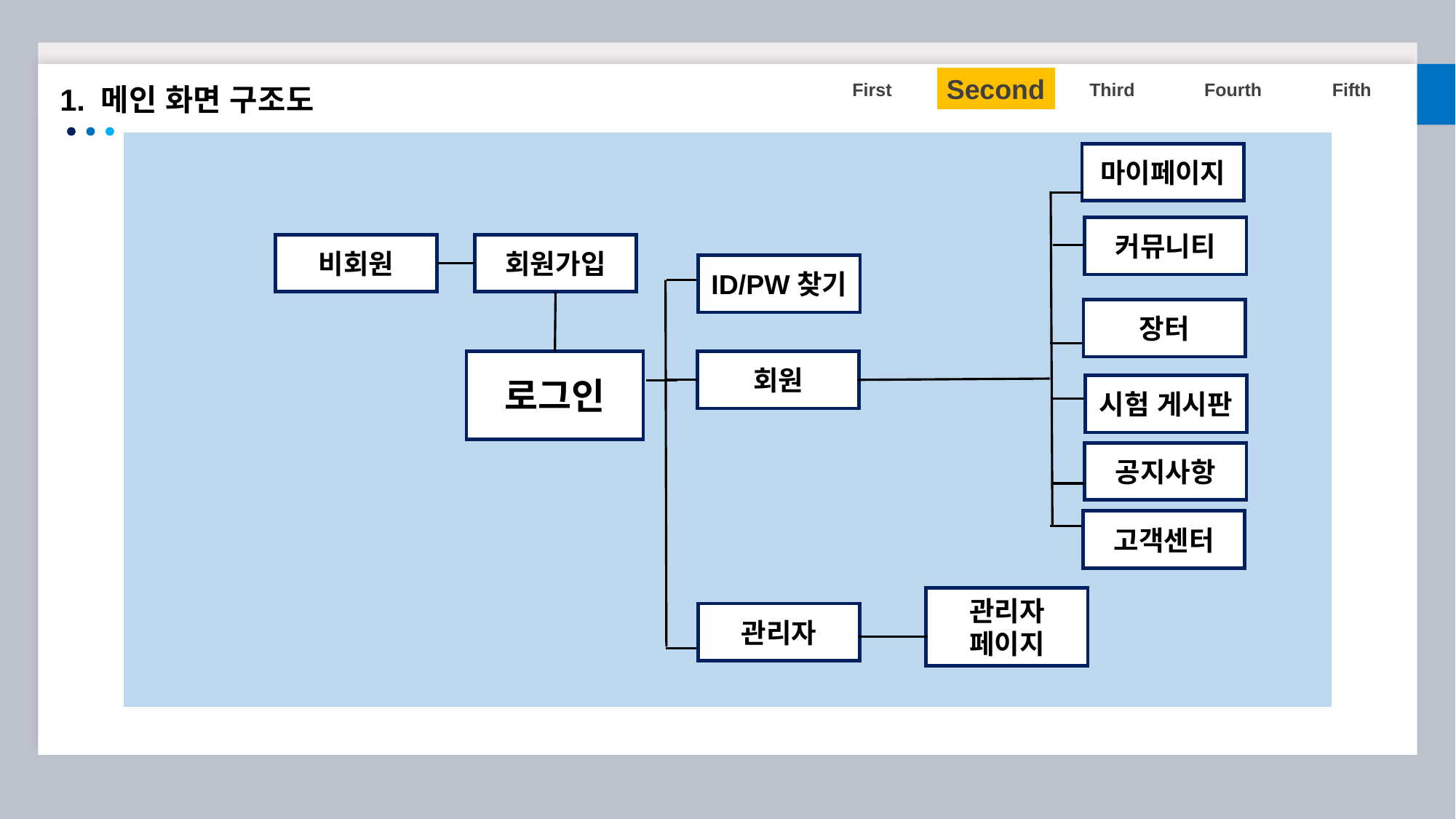

Second
First
Third
Fourth
Fifth
1. 메인 화면 구조도

마이페이지
커뮤니티
비회원
회원가입
ID/PW찾기
장터

로그인
회원
시험 게시판
공지사항
고객센터
관리자
페이지
관리자